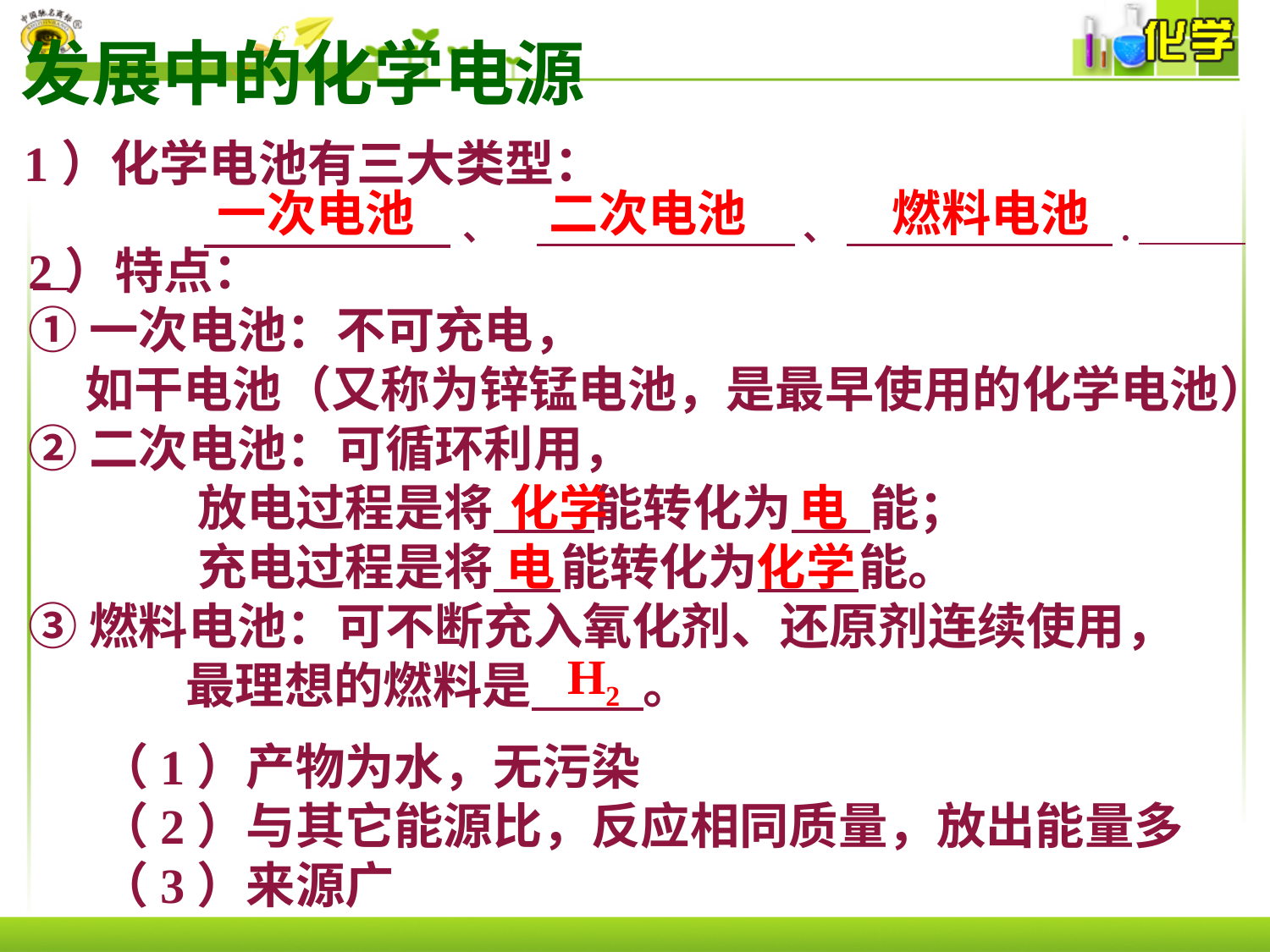

发展中的化学电源
1）化学电池有三大类型：
                                      、                                       、                                   .
一次电池            二次电池             燃料电池
2）特点：
①一次电池：不可充电，
    如干电池（又称为锌锰电池，是最早使用的化学电池）
②二次电池：可循环利用，
              放电过程是将         能转化为       能；
              充电过程是将      能转化为         能。
③燃料电池：可不断充入氧化剂、还原剂连续使用，
             最理想的燃料是          。
化学                 电
 电                  化学
H2
（1）产物为水，无污染
（2）与其它能源比，反应相同质量，放出能量多
（3）来源广